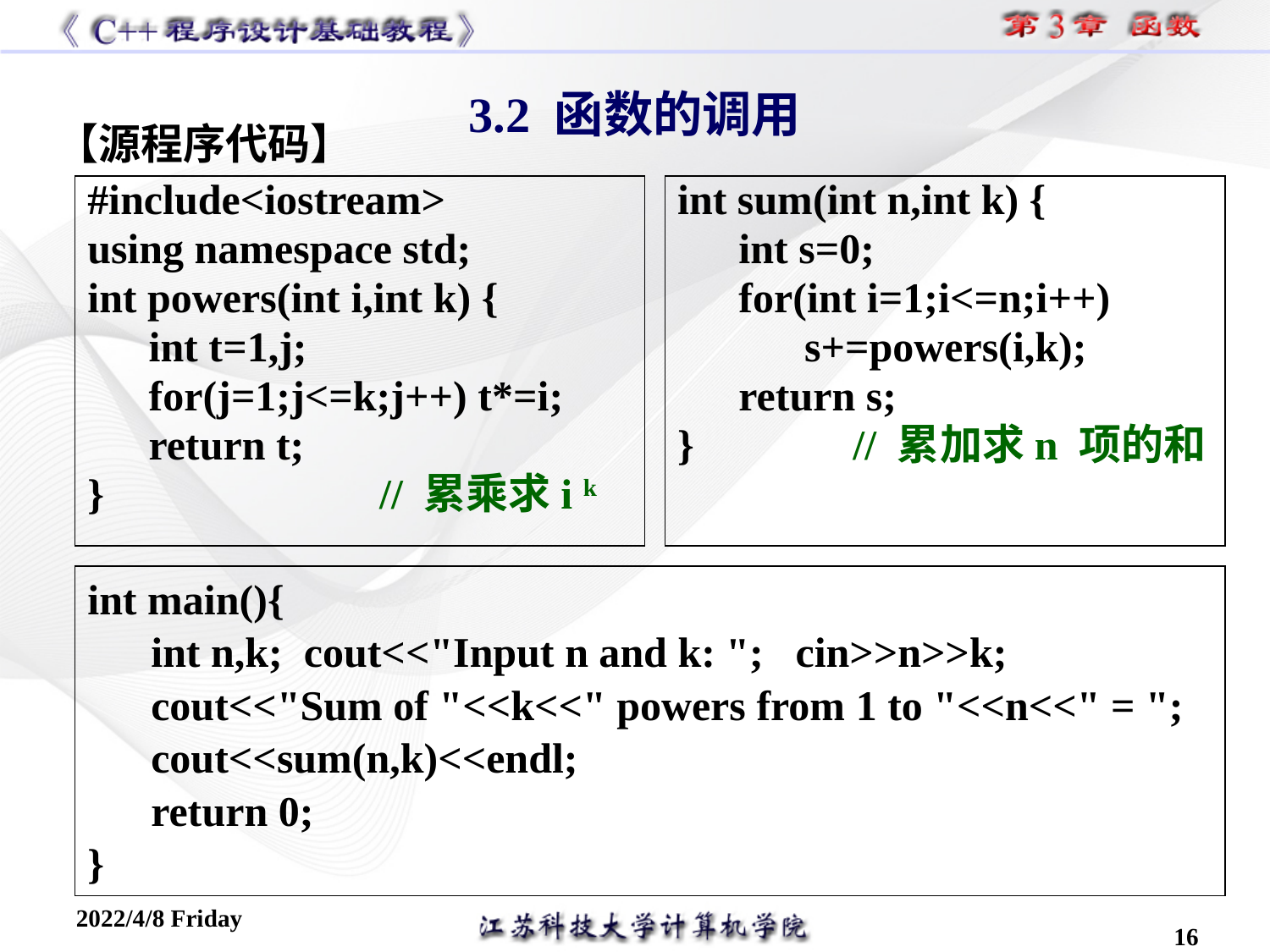

3.2 函数的调用
【源程序代码】
#include<iostream>
using namespace std;
int powers(int i,int k) {
int t=1,j;
for(j=1;j<=k;j++) t*=i;
return t;
}                          // 累乘求i k
int sum(int n,int k) {
int s=0;
for(int i=1;i<=n;i++)
s+=powers(i,k);
return s;
}               // 累加求n 项的和
int main(){
int n,k;  cout<<"Input n and k: ";   cin>>n>>k;
cout<<"Sum of "<<k<<" powers from 1 to "<<n<<" = ";
cout<<sum(n,k)<<endl;
return 0;
}